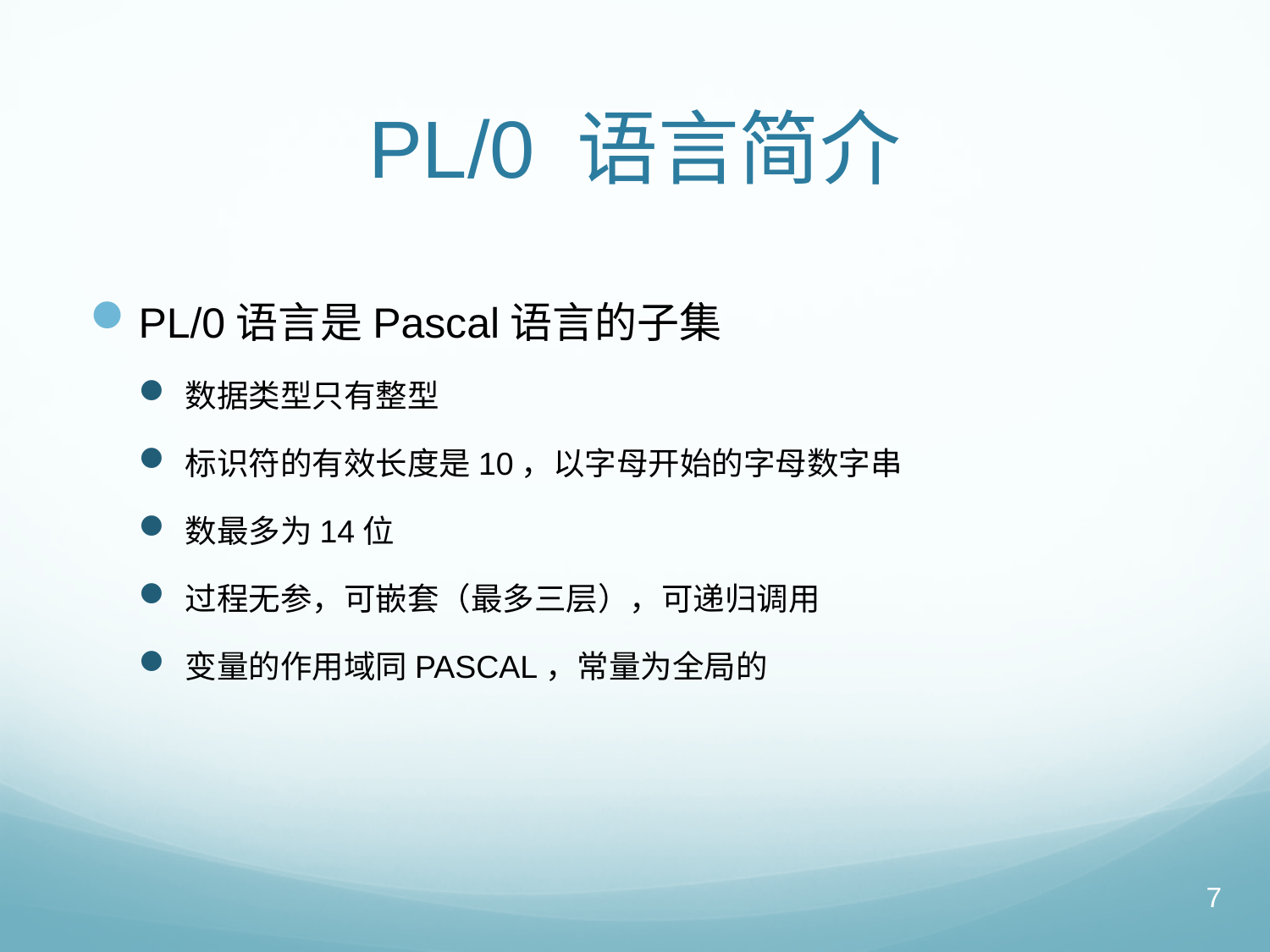

# PL/0 语言简介
PL/0语言是Pascal语言的子集
数据类型只有整型
标识符的有效长度是10，以字母开始的字母数字串
数最多为14位
过程无参，可嵌套（最多三层），可递归调用
变量的作用域同PASCAL，常量为全局的

7